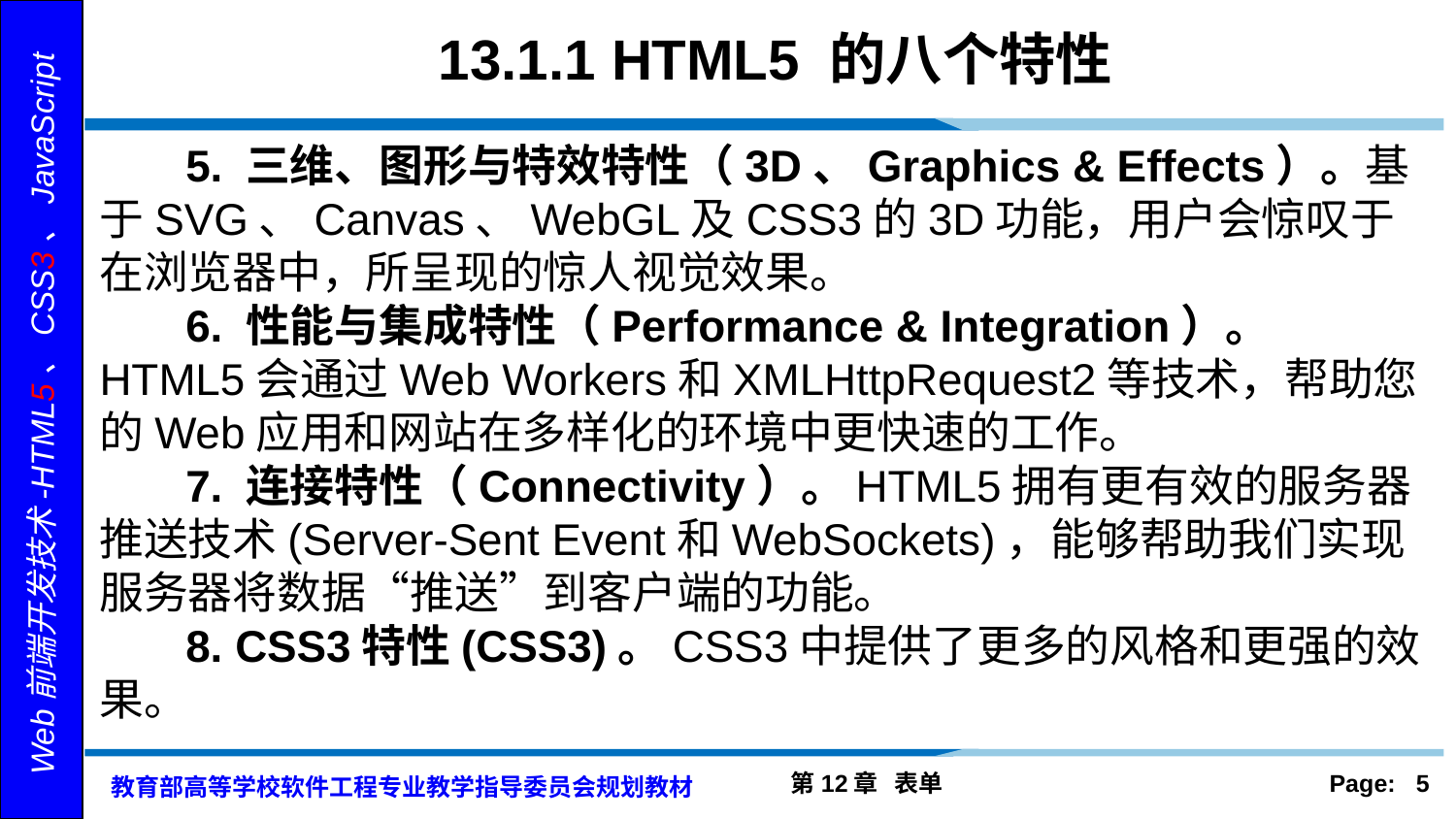

# 13.1.1 HTML5 的八个特性
5. 三维、图形与特效特性（3D、Graphics & Effects）。基于SVG、Canvas、WebGL及CSS3的3D功能，用户会惊叹于在浏览器中，所呈现的惊人视觉效果。
6. 性能与集成特性（Performance & Integration）。 HTML5会通过Web Workers和XMLHttpRequest2等技术，帮助您的Web应用和网站在多样化的环境中更快速的工作。
7. 连接特性（Connectivity）。HTML5拥有更有效的服务器推送技术(Server-Sent Event和WebSockets)，能够帮助我们实现服务器将数据“推送”到客户端的功能。
8. CSS3特性(CSS3)。CSS3中提供了更多的风格和更强的效果。